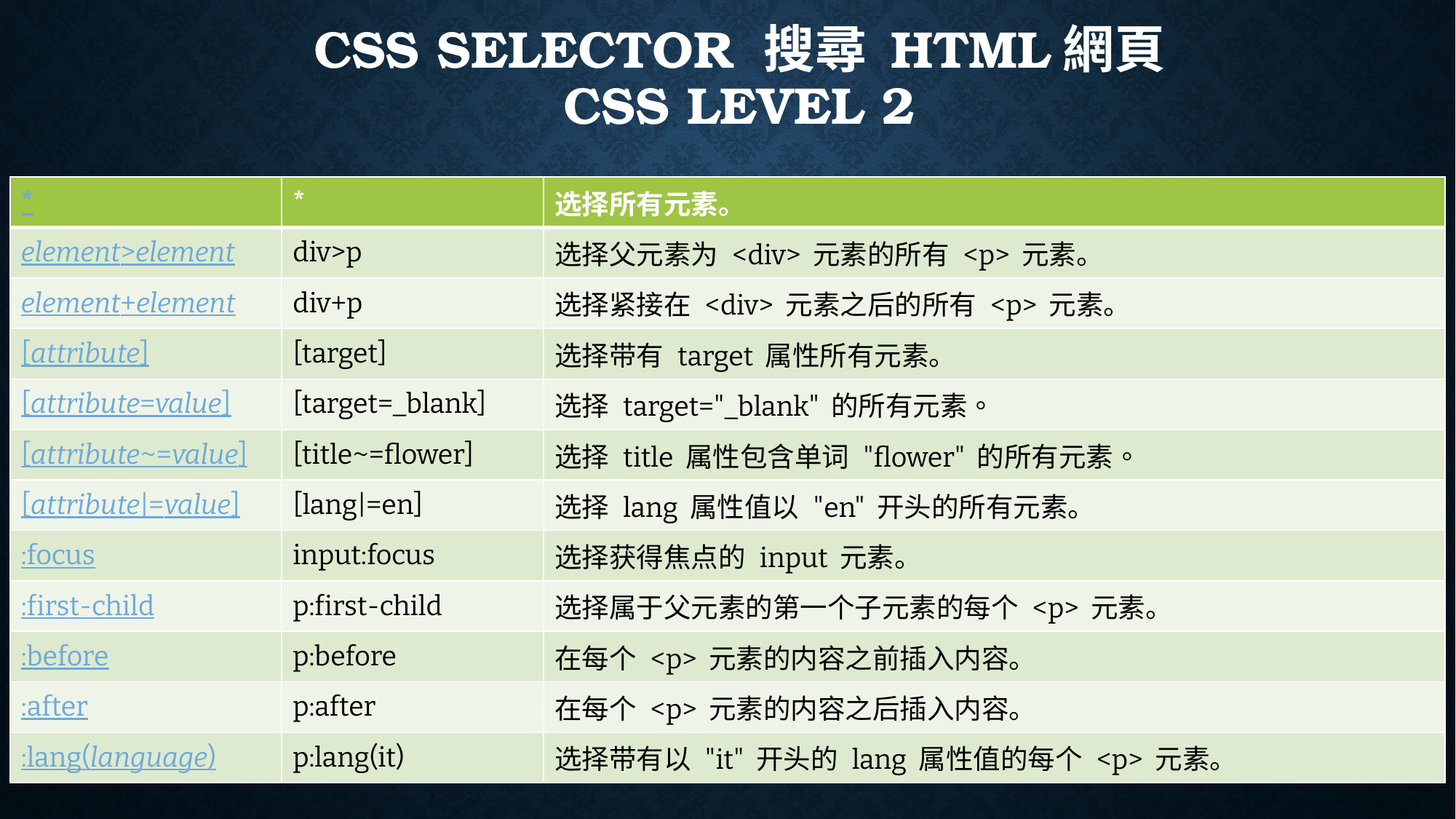

# CSS Selector 搜尋 HTML網頁 CSS LEVEL 2
| \* | \* | 选择所有元素。 |
| --- | --- | --- |
| element>element | div>p | 选择父元素为 <div> 元素的所有 <p> 元素。 |
| element+element | div+p | 选择紧接在 <div> 元素之后的所有 <p> 元素。 |
| [attribute] | [target] | 选择带有 target 属性所有元素。 |
| [attribute=value] | [target=\_blank] | 选择 target="\_blank" 的所有元素。 |
| [attribute~=value] | [title~=flower] | 选择 title 属性包含单词 "flower" 的所有元素。 |
| [attribute|=value] | [lang|=en] | 选择 lang 属性值以 "en" 开头的所有元素。 |
| :focus | input:focus | 选择获得焦点的 input 元素。 |
| :first-child | p:first-child | 选择属于父元素的第一个子元素的每个 <p> 元素。 |
| :before | p:before | 在每个 <p> 元素的内容之前插入内容。 |
| :after | p:after | 在每个 <p> 元素的内容之后插入内容。 |
| :lang(language) | p:lang(it) | 选择带有以 "it" 开头的 lang 属性值的每个 <p> 元素。 |